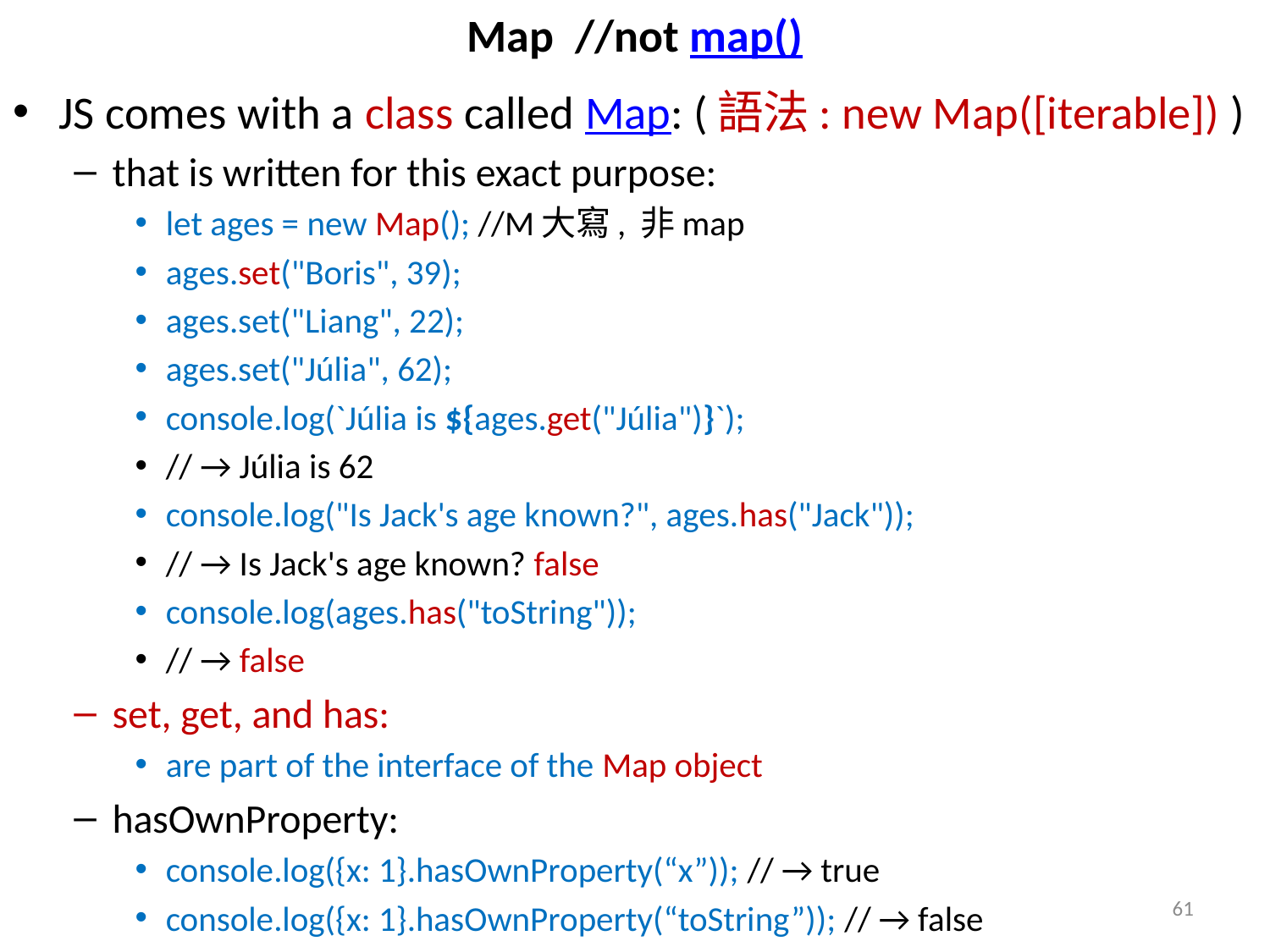

# Map  //not map()
JS comes with a class called Map: (語法: new Map([iterable]) )
that is written for this exact purpose:
let ages = new Map(); //M大寫, 非map
ages.set("Boris", 39);
ages.set("Liang", 22);
ages.set("Júlia", 62);
console.log(`Júlia is ${ages.get("Júlia")}`);
// → Júlia is 62
console.log("Is Jack's age known?", ages.has("Jack"));
// → Is Jack's age known? false
console.log(ages.has("toString"));
// → false
set, get, and has:
are part of the interface of the Map object
hasOwnProperty:
console.log({x: 1}.hasOwnProperty(“x”)); // → true
console.log({x: 1}.hasOwnProperty(“toString”)); // → false
61